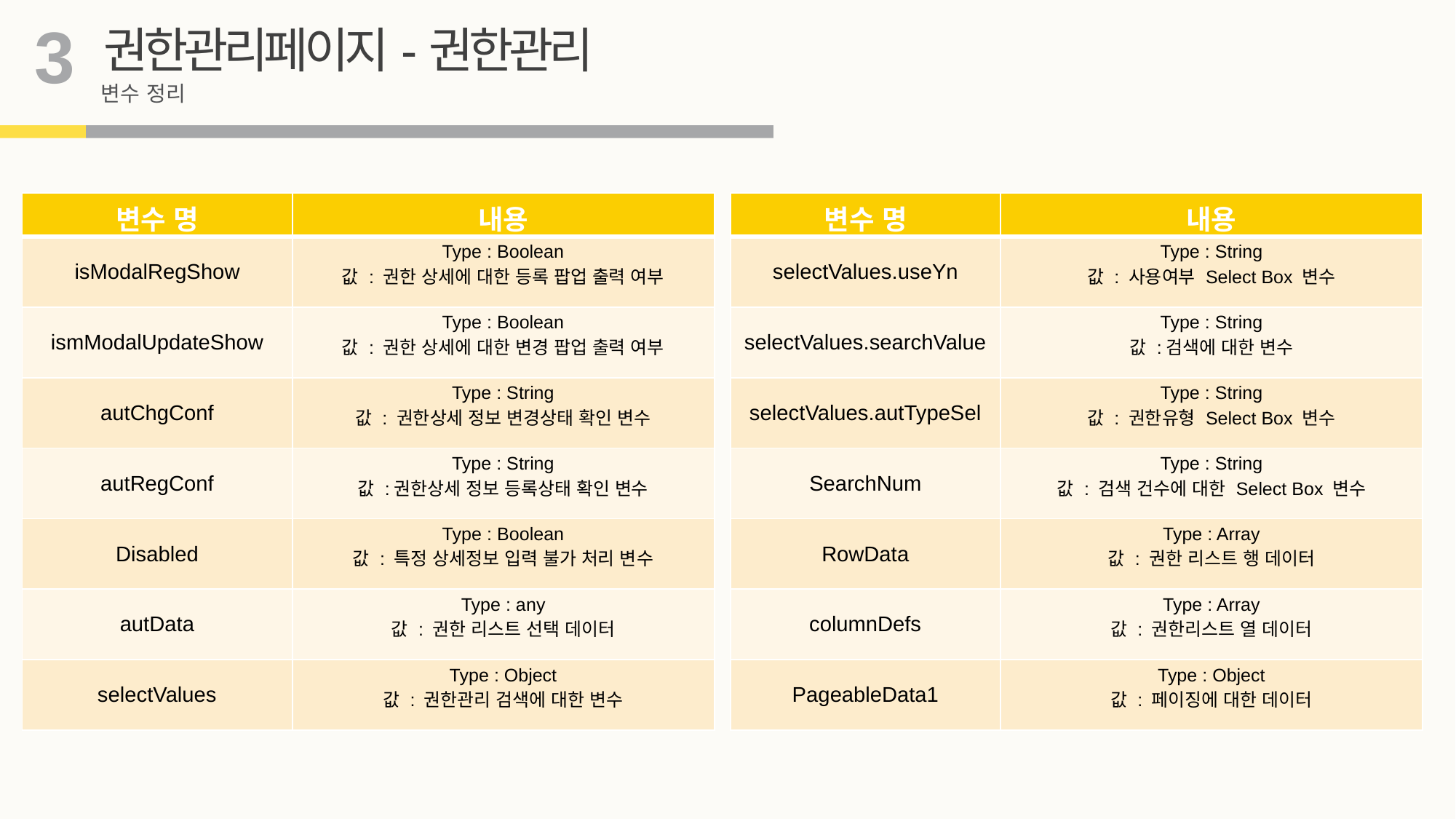

3
권한관리페이지-권한관리
변수 정리

| 변수 명 | 내용 |
| --- | --- |
| isModalRegShow | Type : Boolean 값 : 권한 상세에 대한 등록 팝업 출력 여부 |
| ismModalUpdateShow | Type : Boolean 값 : 권한 상세에 대한 변경 팝업 출력 여부 |
| autChgConf | Type : String 값 : 권한상세 정보 변경상태 확인 변수 |
| autRegConf | Type : String 값 :권한상세 정보 등록상태 확인 변수 |
| Disabled | Type : Boolean 값 : 특정 상세정보 입력 불가 처리 변수 |
| autData | Type : any 값 : 권한 리스트 선택 데이터 |
| selectValues | Type : Object 값 : 권한관리 검색에 대한 변수 |
| 변수 명 | 내용 |
| --- | --- |
| selectValues.useYn | Type : String 값 : 사용여부 Select Box 변수 |
| selectValues.searchValue | Type : String 값 :검색에 대한 변수 |
| selectValues.autTypeSel | Type : String 값 : 권한유형 Select Box 변수 |
| SearchNum | Type : String 값 : 검색 건수에 대한 Select Box 변수 |
| RowData | Type : Array 값 : 권한 리스트 행 데이터 |
| columnDefs | Type : Array 값 : 권한리스트 열 데이터 |
| PageableData1 | Type : Object 값 : 페이징에 대한 데이터 |